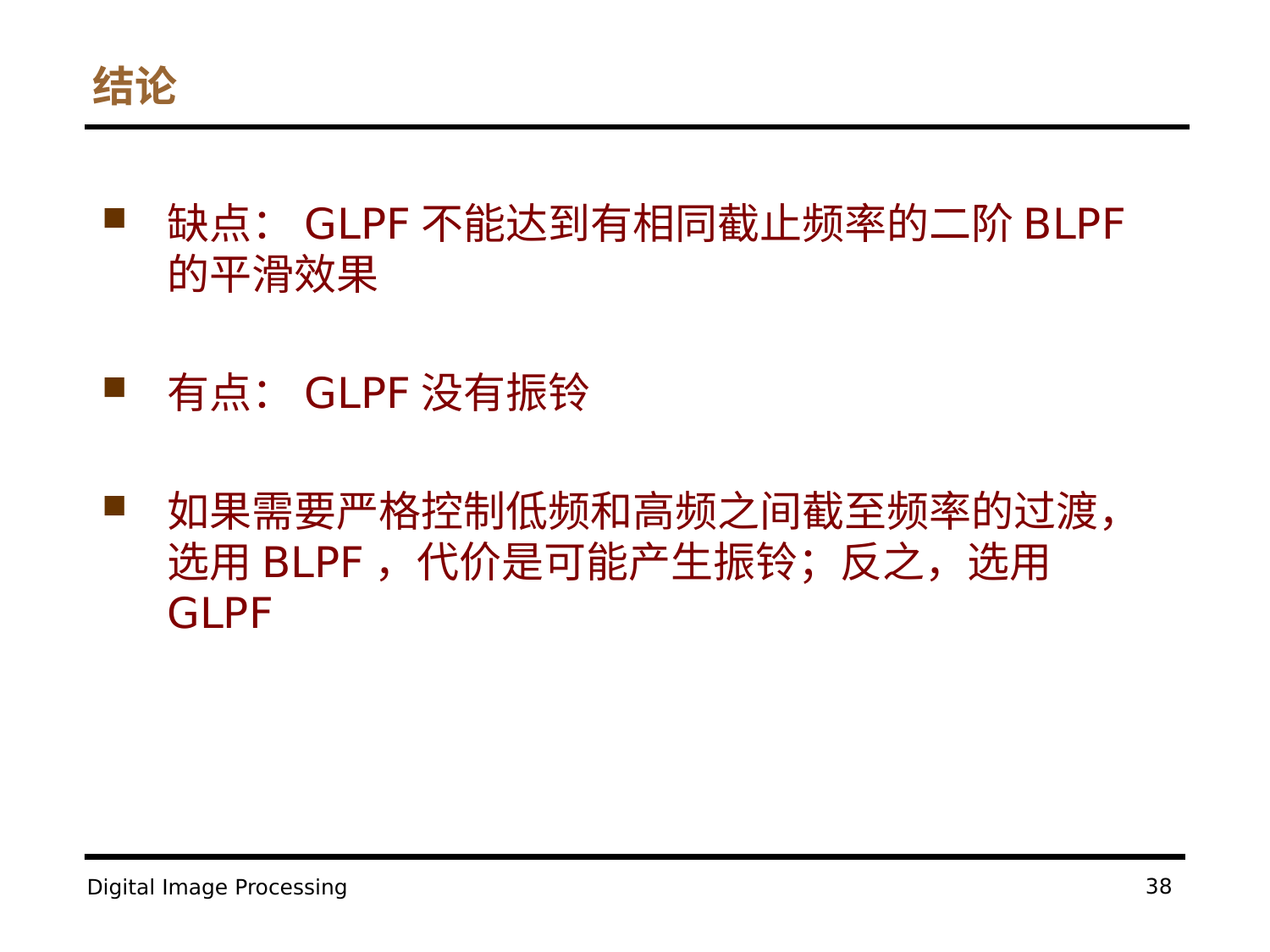

# 结论
缺点：GLPF不能达到有相同截止频率的二阶BLPF的平滑效果

有点：GLPF没有振铃

如果需要严格控制低频和高频之间截至频率的过渡，选用BLPF，代价是可能产生振铃；反之，选用GLPF

38
Digital Image Processing